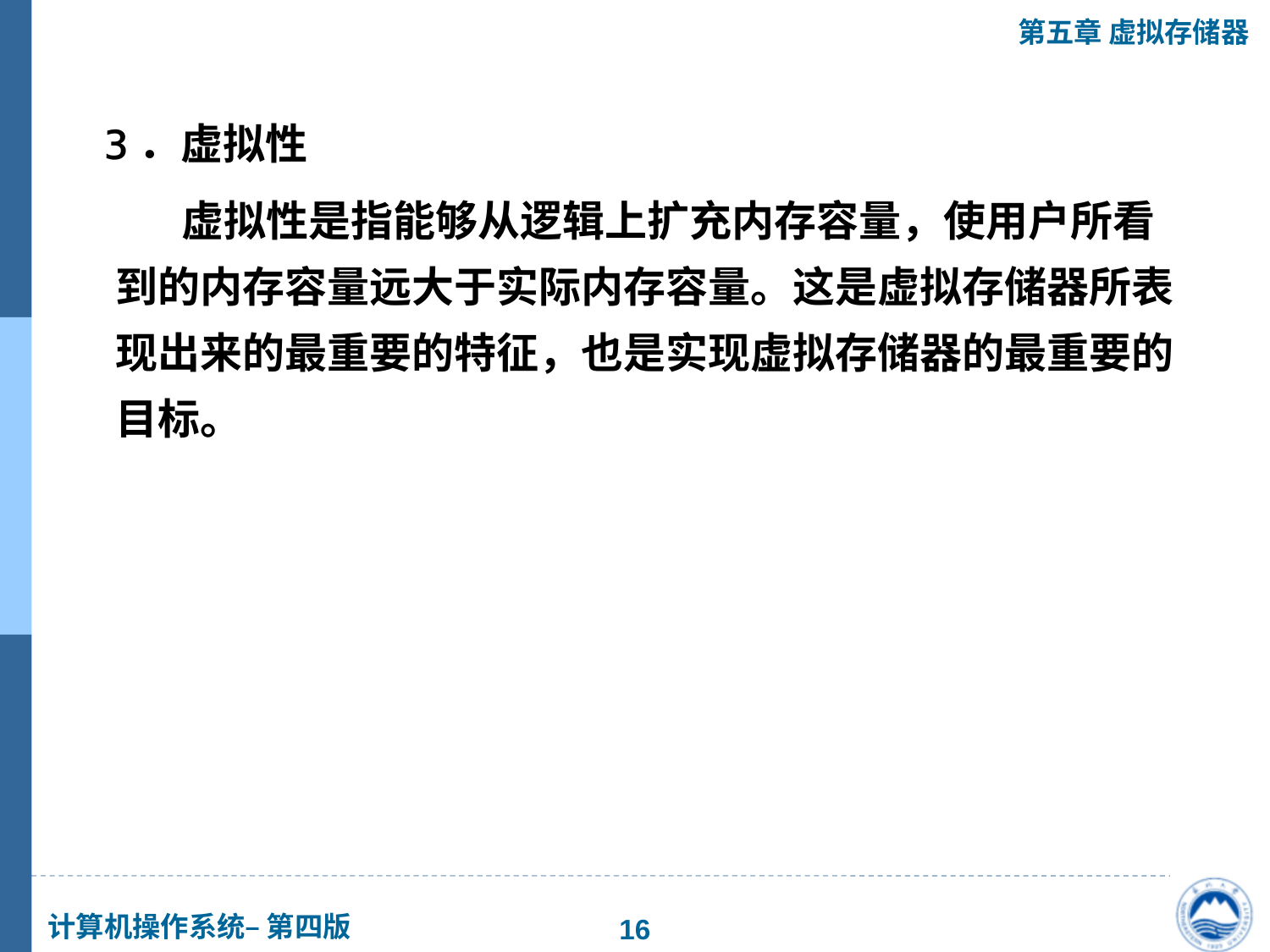

3．虚拟性
　　  虚拟性是指能够从逻辑上扩充内存容量，使用户所看到的内存容量远大于实际内存容量。这是虚拟存储器所表现出来的最重要的特征，也是实现虚拟存储器的最重要的目标。